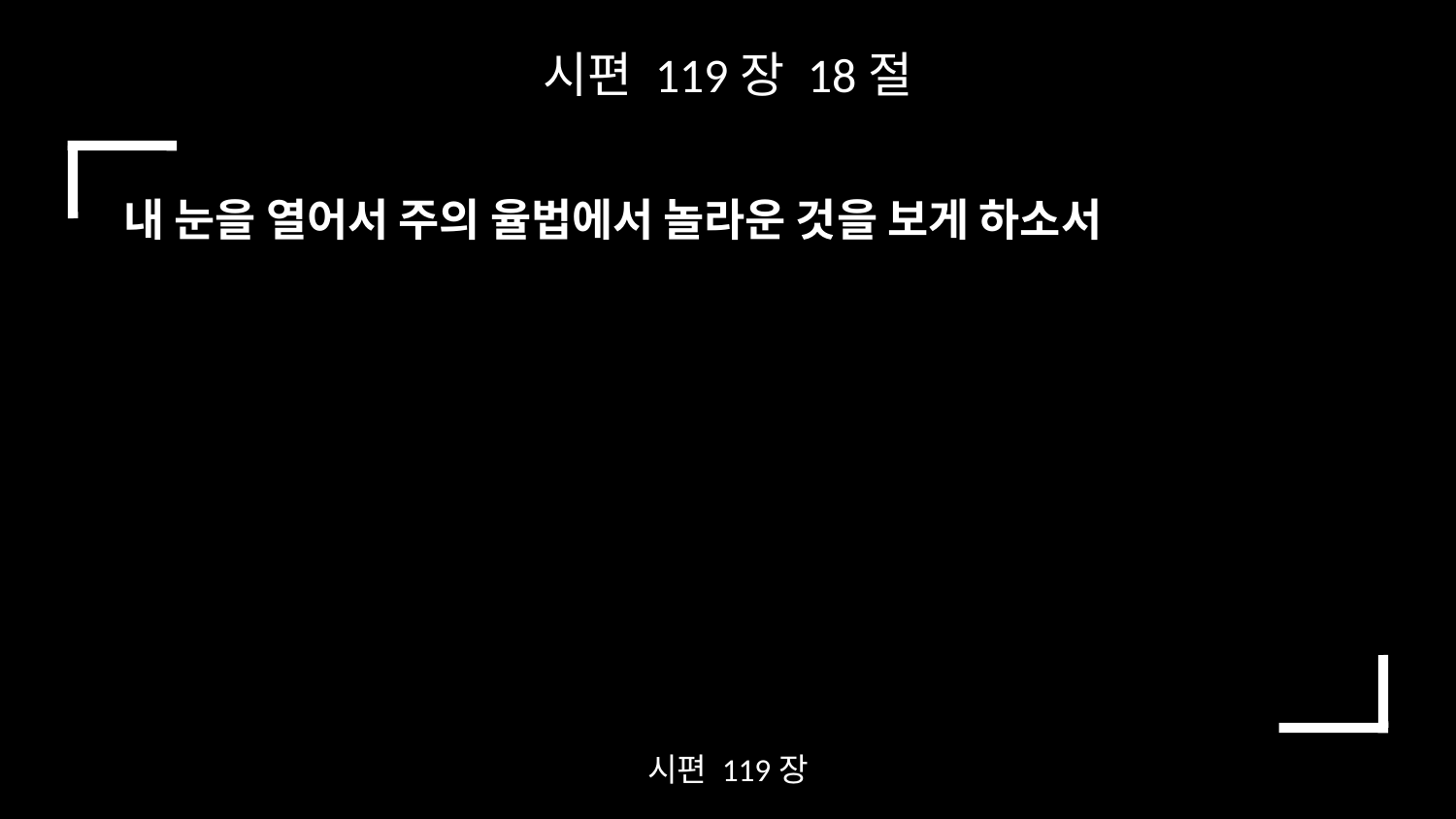

시편 119장 18절

내 눈을 열어서 주의 율법에서 놀라운 것을 보게 하소서

시편 119장